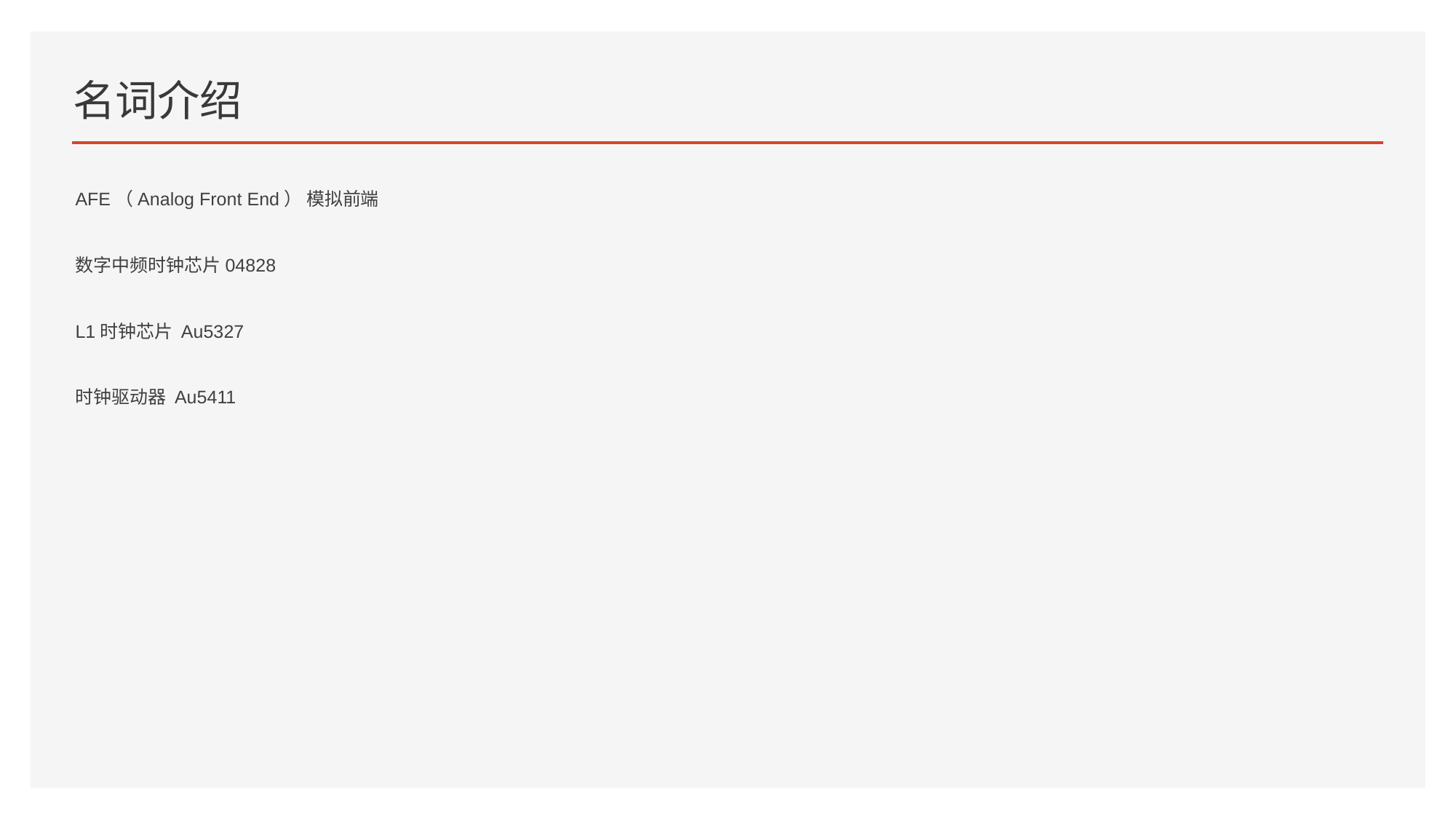

# 名词介绍
AFE（Analog Front End） 模拟前端
数字中频时钟芯片04828
L1时钟芯片 Au5327
时钟驱动器 Au5411